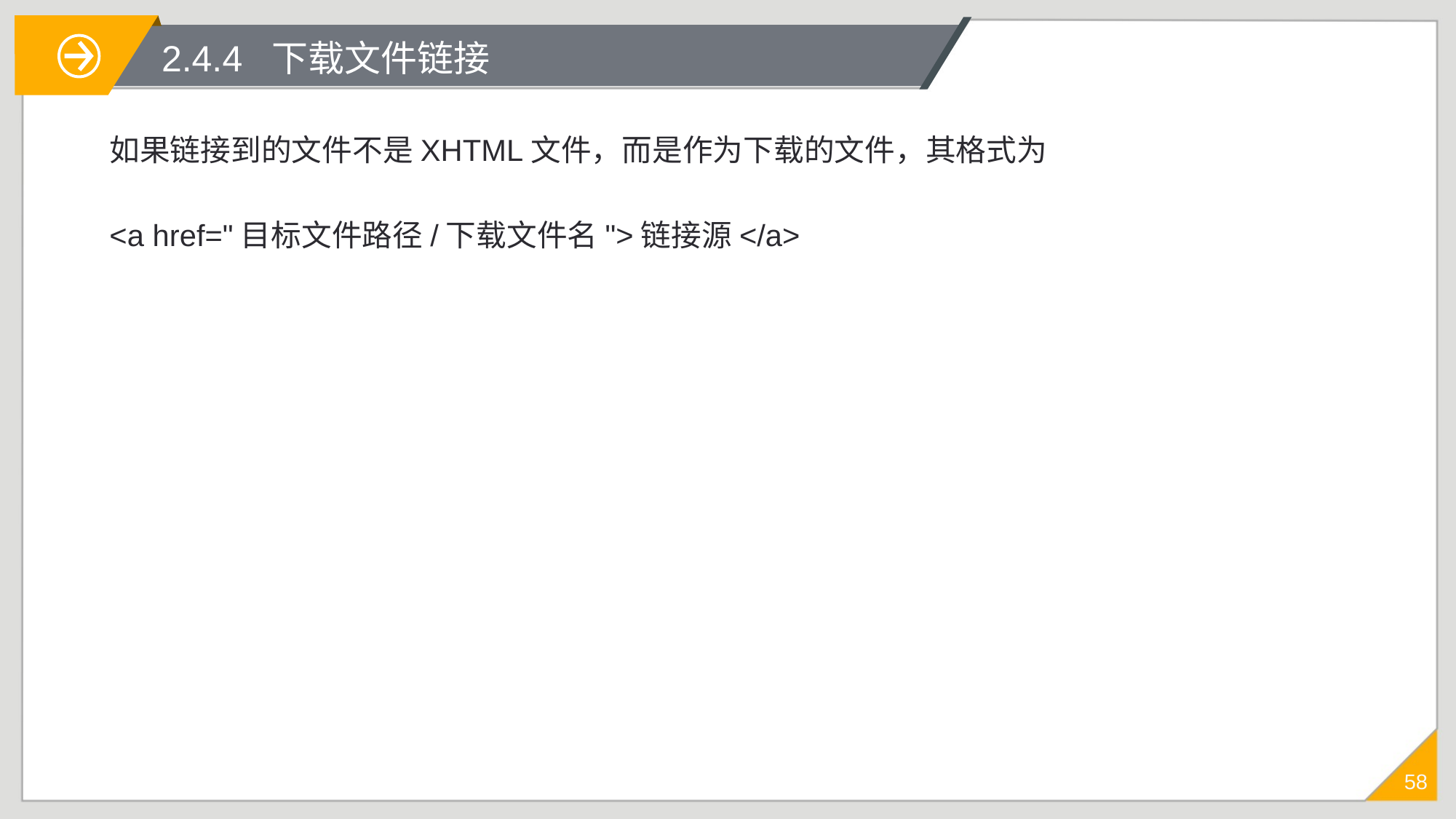

# 2.4.4  下载文件链接
如果链接到的文件不是XHTML文件，而是作为下载的文件，其格式为

<a href="目标文件路径/下载文件名">链接源</a>